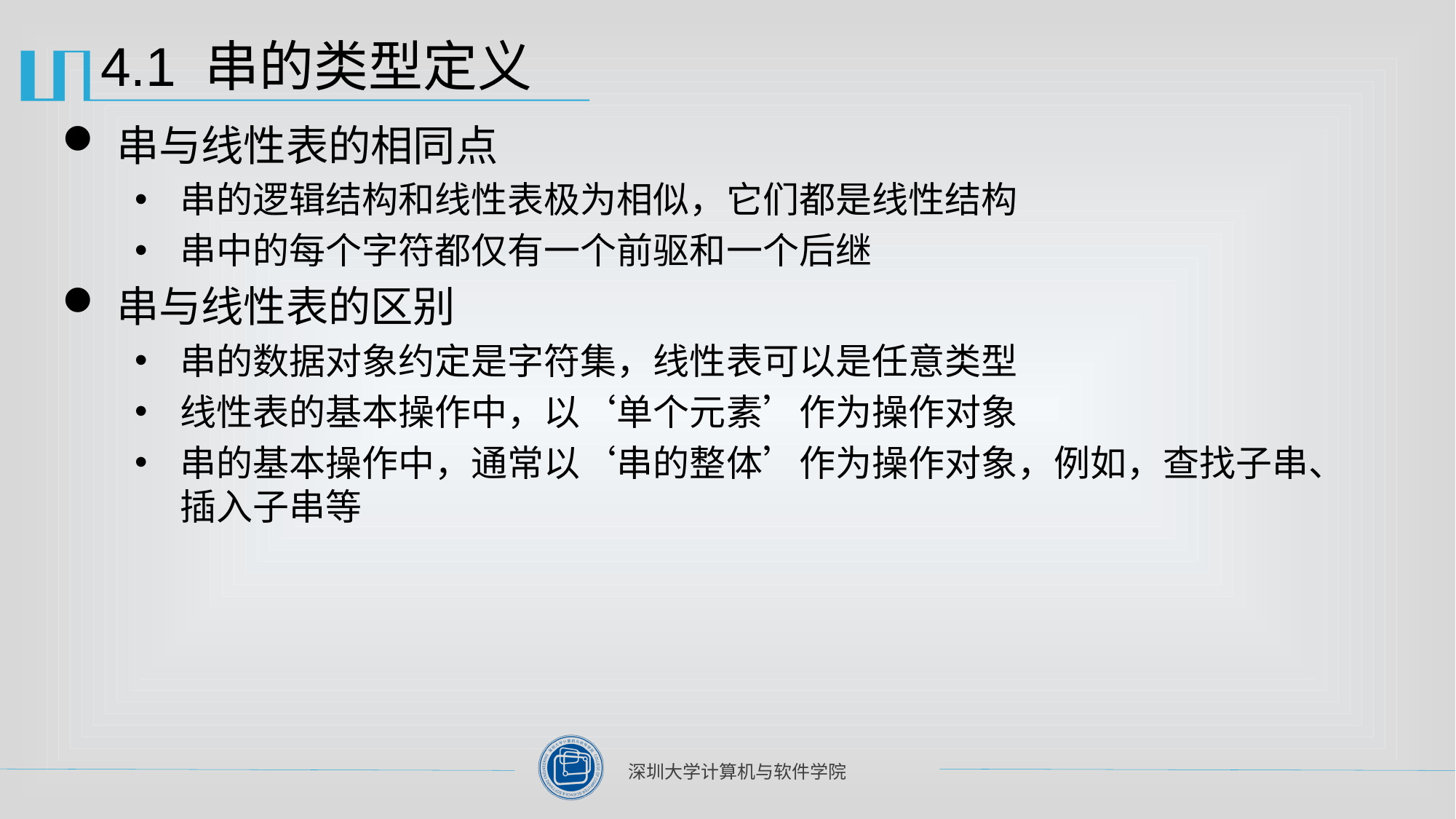

# 4.1 串的类型定义
串与线性表的相同点
串的逻辑结构和线性表极为相似，它们都是线性结构
串中的每个字符都仅有一个前驱和一个后继
串与线性表的区别
串的数据对象约定是字符集，线性表可以是任意类型
线性表的基本操作中，以‘单个元素’作为操作对象
串的基本操作中，通常以‘串的整体’作为操作对象，例如，查找子串、插入子串等

6